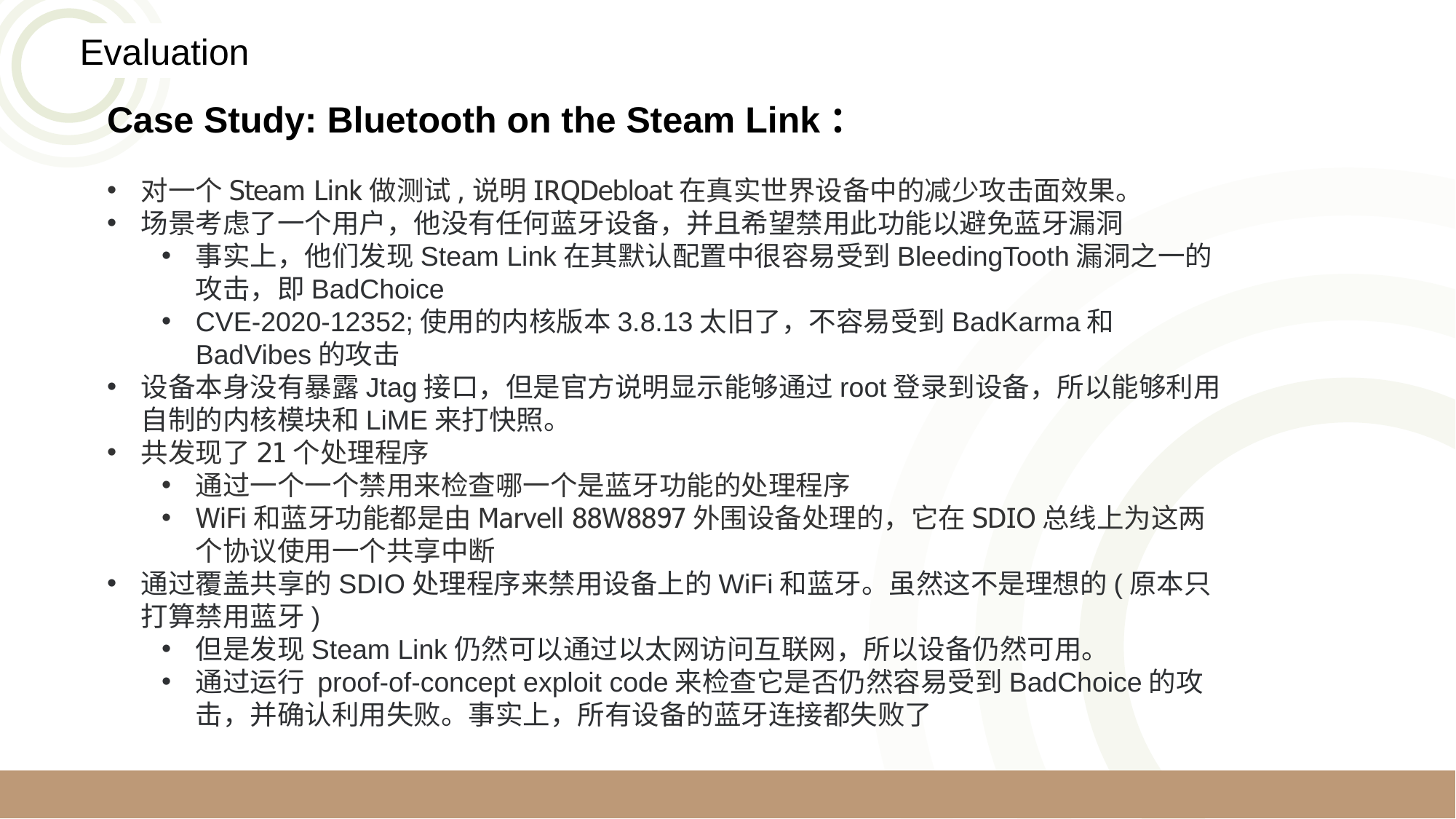

Evaluation

Case Study: Bluetooth on the Steam Link：

对一个Steam Link做测试,说明IRQDebloat在真实世界设备中的减少攻击面效果。
场景考虑了一个用户，他没有任何蓝牙设备，并且希望禁用此功能以避免蓝牙漏洞
事实上，他们发现Steam Link在其默认配置中很容易受到BleedingTooth漏洞之一的攻击，即BadChoice
CVE-2020-12352;使用的内核版本3.8.13太旧了，不容易受到BadKarma和BadVibes的攻击
设备本身没有暴露Jtag接口，但是官方说明显示能够通过root登录到设备，所以能够利用自制的内核模块和LiME来打快照。
共发现了21个处理程序
通过一个一个禁用来检查哪一个是蓝牙功能的处理程序
WiFi和蓝牙功能都是由Marvell 88W8897外围设备处理的，它在SDIO总线上为这两个协议使用一个共享中断
通过覆盖共享的SDIO处理程序来禁用设备上的WiFi和蓝牙。虽然这不是理想的(原本只打算禁用蓝牙)
但是发现Steam Link仍然可以通过以太网访问互联网，所以设备仍然可用。
通过运行 proof-of-concept exploit code来检查它是否仍然容易受到BadChoice的攻击，并确认利用失败。事实上，所有设备的蓝牙连接都失败了